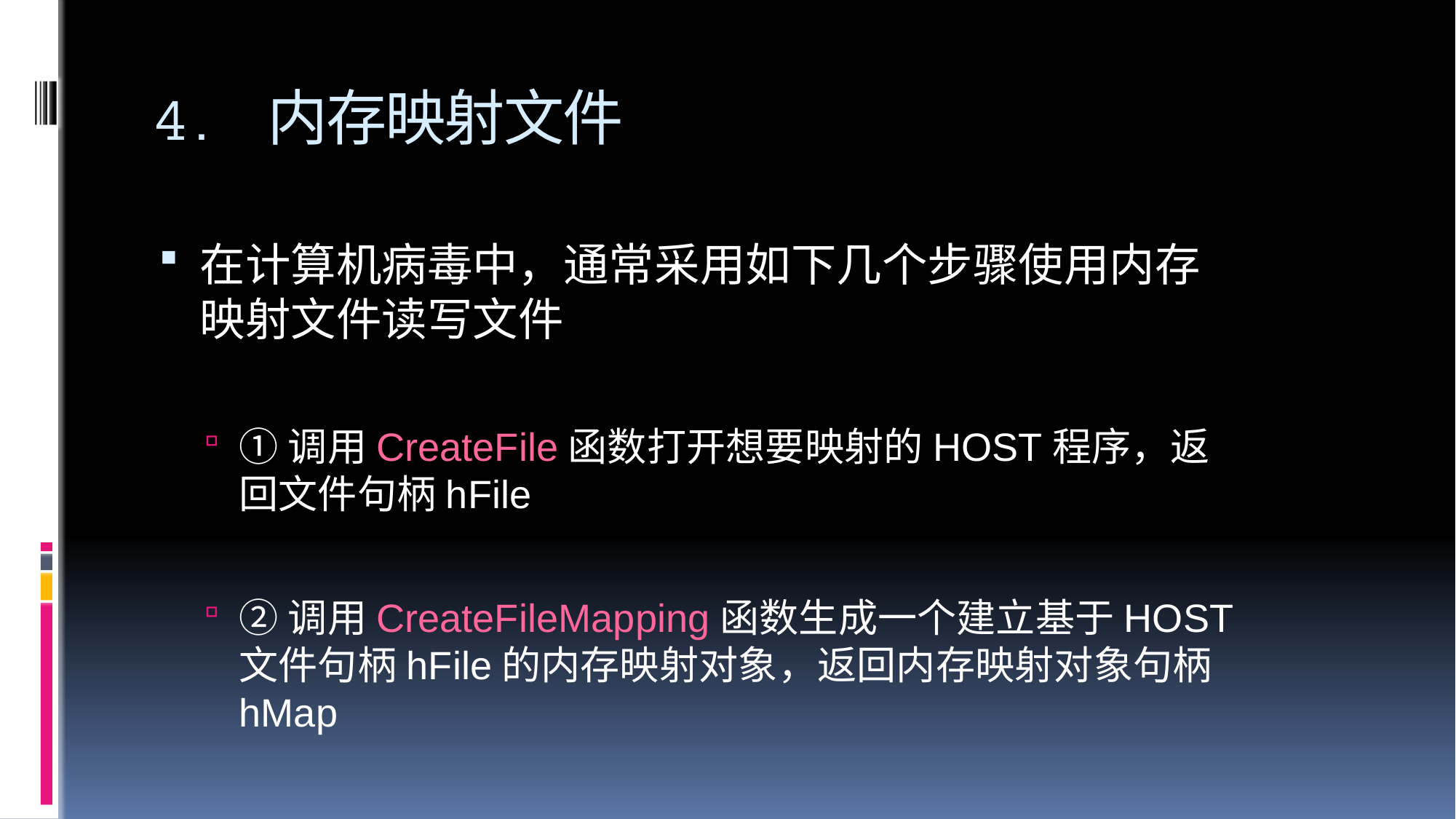

# 4. 内存映射文件
在计算机病毒中，通常采用如下几个步骤使用内存映射文件读写文件

①调用CreateFile函数打开想要映射的HOST程序，返回文件句柄hFile

②调用CreateFileMapping函数生成一个建立基于HOST文件句柄hFile的内存映射对象，返回内存映射对象句柄hMap